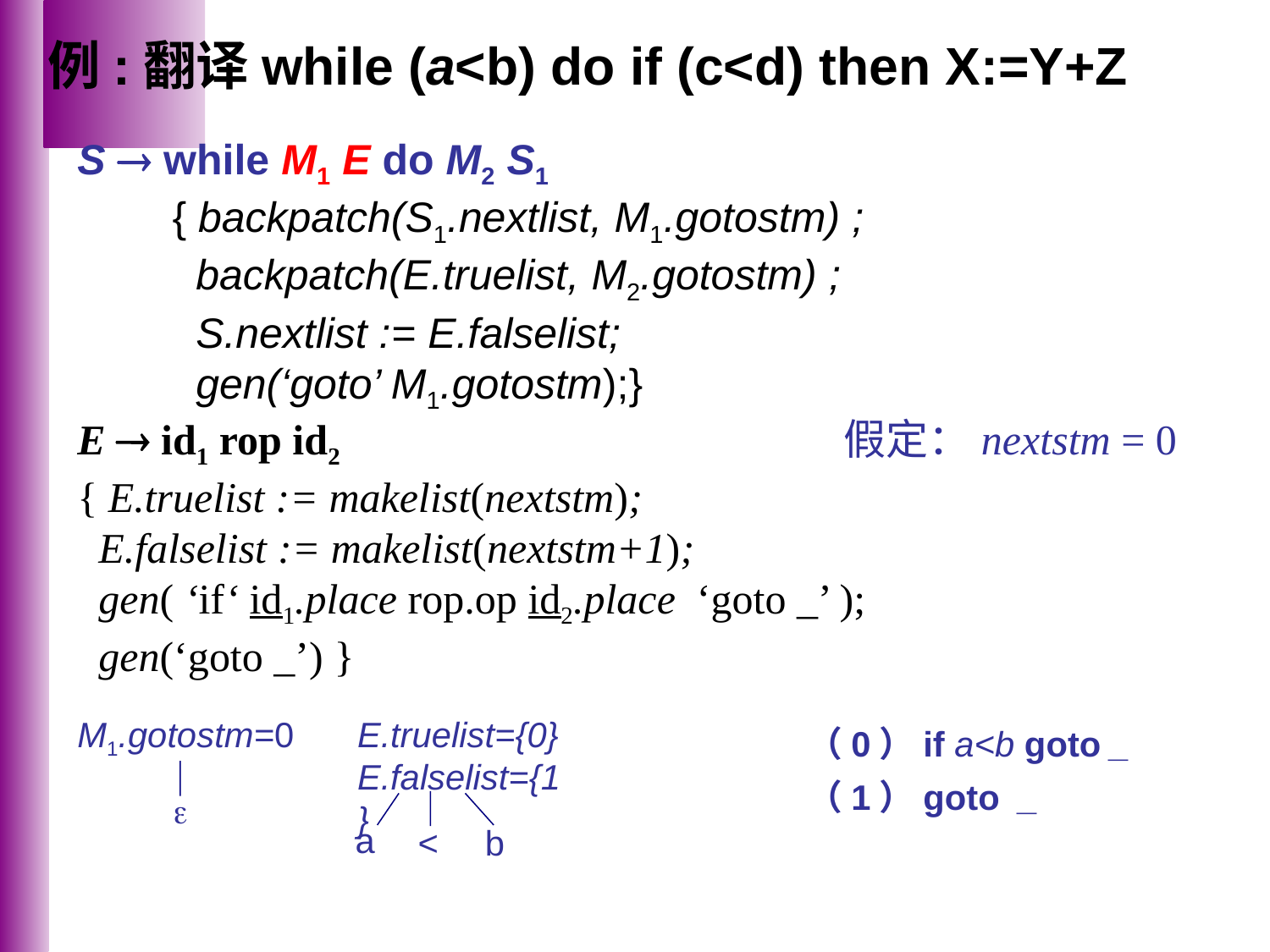

例:翻译while (a<b) do if (c<d) then X:=Y+Z
S → while M1 E do M2 S1
        { backpatch(S1.nextlist, M1.gotostm) ;
          backpatch(E.truelist, M2.gotostm) ;
          S.nextlist := E.falselist;
          gen(‘goto’ M1.gotostm);}
E → id1 rop id2
{ E.truelist := makelist(nextstm);
  E.falselist := makelist(nextstm+1);
  gen( ‘if‘ id1.place rop.op id2.place  ‘goto _’ );
  gen(‘goto _’) }
假定：nextstm = 0
E.truelist={0}
E.falselist={1}

a
<
b
M1.gotostm=0

ε
（0）if a<b goto _
（1）goto  _